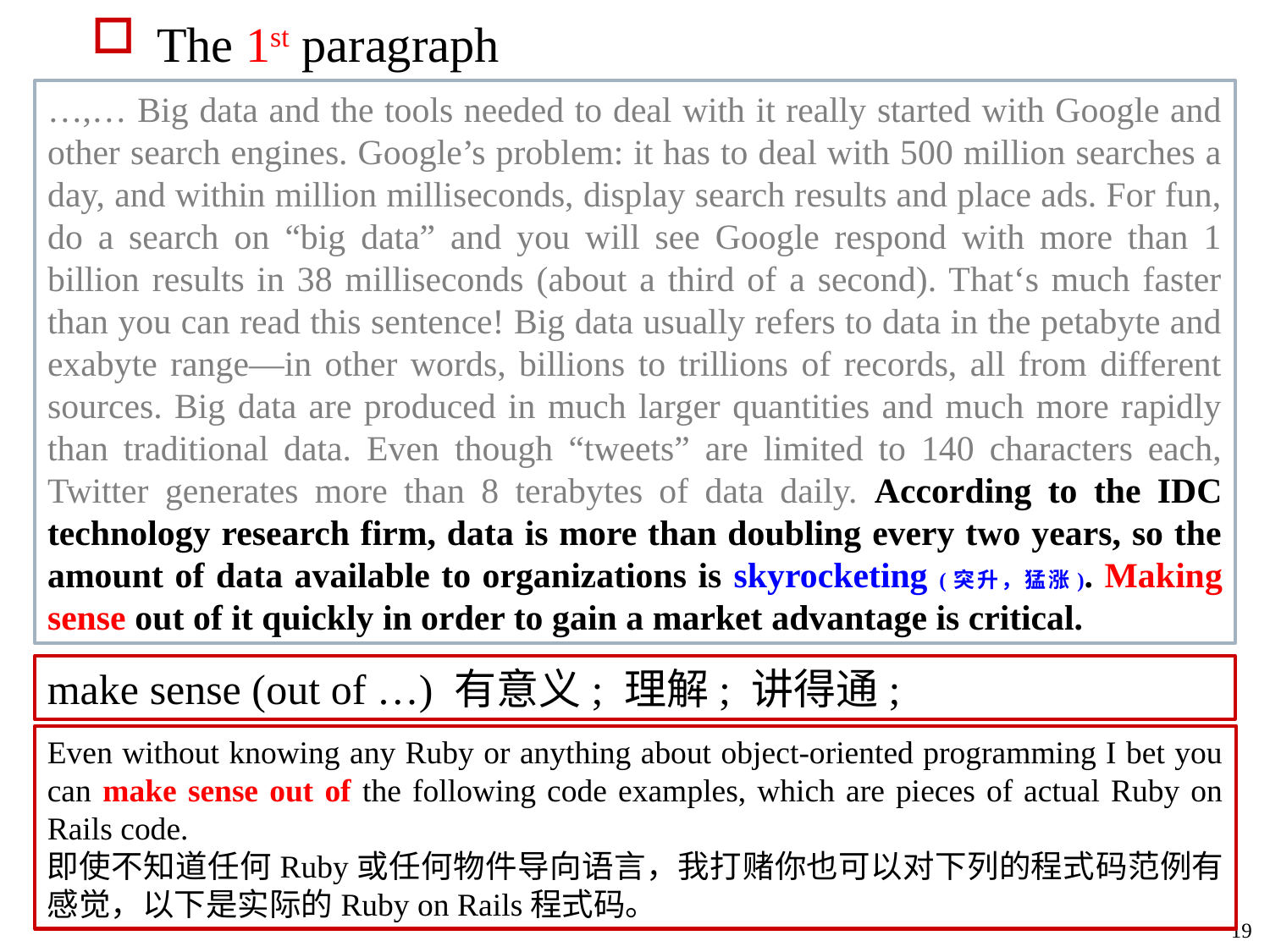

The 1st paragraph
…,… Big data and the tools needed to deal with it really started with Google and other search engines. Google’s problem: it has to deal with 500 million searches a day, and within million milliseconds, display search results and place ads. For fun, do a search on “big data” and you will see Google respond with more than 1 billion results in 38 milliseconds (about a third of a second). That‘s much faster than you can read this sentence! Big data usually refers to data in the petabyte and exabyte range—in other words, billions to trillions of records, all from different sources. Big data are produced in much larger quantities and much more rapidly than traditional data. Even though “tweets” are limited to 140 characters each, Twitter generates more than 8 terabytes of data daily. According to the IDC technology research firm, data is more than doubling every two years, so the amount of data available to organizations is skyrocketing (突升，猛涨). Making sense out of it quickly in order to gain a market advantage is critical.
make sense (out of …) 有意义; 理解; 讲得通;
Even without knowing any Ruby or anything about object-oriented programming I bet you can make sense out of the following code examples, which are pieces of actual Ruby on Rails code.
即使不知道任何Ruby或任何物件导向语言，我打赌你也可以对下列的程式码范例有感觉，以下是实际的Ruby on Rails程式码。
19